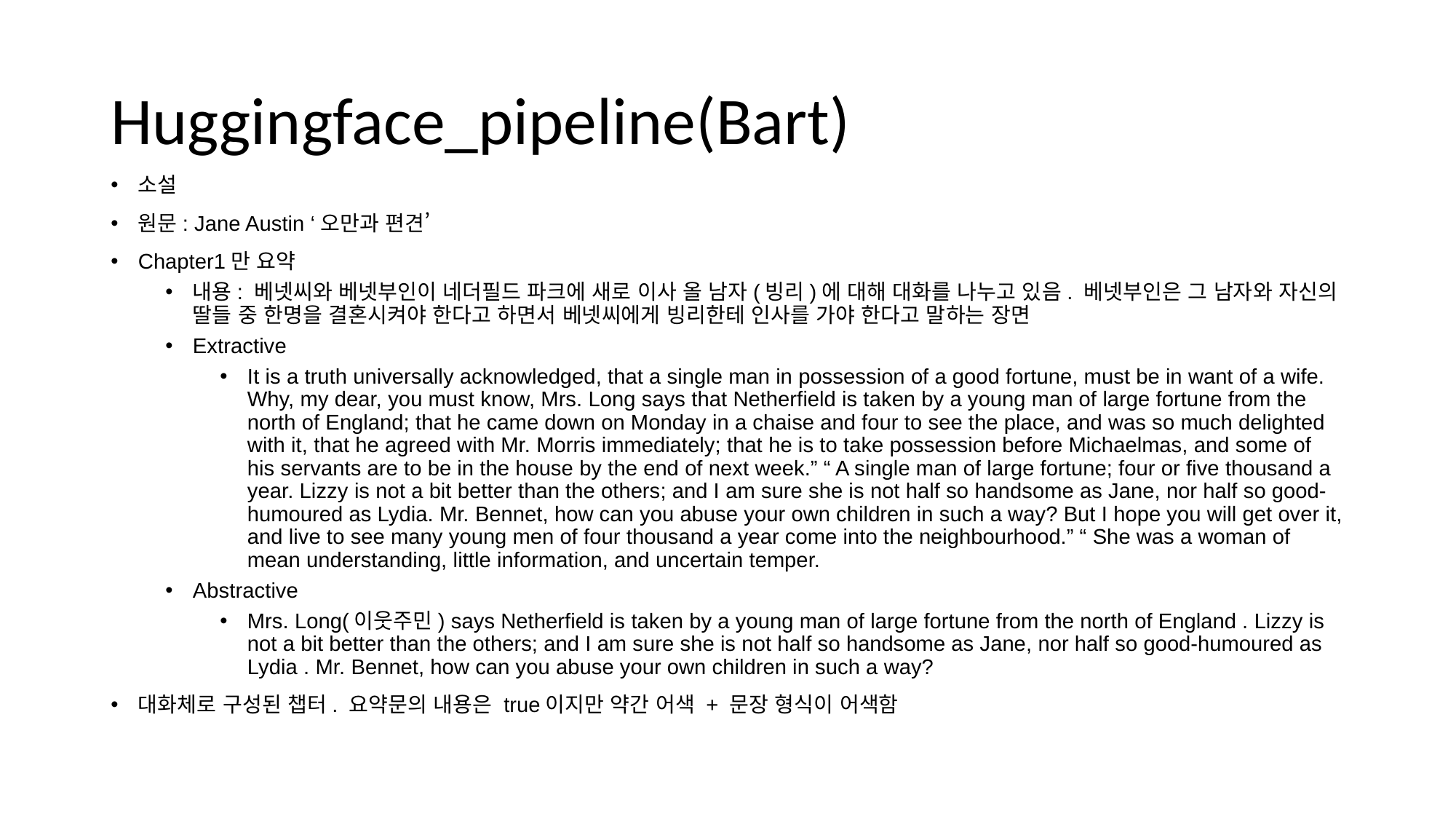

# Huggingface_pipeline(Bart)
소설
원문: Jane Austin ‘오만과 편견’
Chapter1만 요약
내용: 베넷씨와 베넷부인이 네더필드 파크에 새로 이사 올 남자(빙리)에 대해 대화를 나누고 있음. 베넷부인은 그 남자와 자신의 딸들 중 한명을 결혼시켜야 한다고 하면서 베넷씨에게 빙리한테 인사를 가야 한다고 말하는 장면
Extractive
It is a truth universally acknowledged, that a single man in possession of a good fortune, must be in want of a wife. Why, my dear, you must know, Mrs. Long says that Netherfield is taken by a young man of large fortune from the north of England; that he came down on Monday in a chaise and four to see the place, and was so much delighted with it, that he agreed with Mr. Morris immediately; that he is to take possession before Michaelmas, and some of his servants are to be in the house by the end of next week.” “ A single man of large fortune; four or five thousand a year. Lizzy is not a bit better than the others; and I am sure she is not half so handsome as Jane, nor half so good-humoured as Lydia. Mr. Bennet, how can you abuse your own children in such a way? But I hope you will get over it, and live to see many young men of four thousand a year come into the neighbourhood.” “ She was a woman of mean understanding, little information, and uncertain temper.
Abstractive
Mrs. Long(이웃주민) says Netherfield is taken by a young man of large fortune from the north of England . Lizzy is not a bit better than the others; and I am sure she is not half so handsome as Jane, nor half so good-humoured as Lydia . Mr. Bennet, how can you abuse your own children in such a way?
대화체로 구성된 챕터. 요약문의 내용은 true이지만 약간 어색 + 문장 형식이 어색함